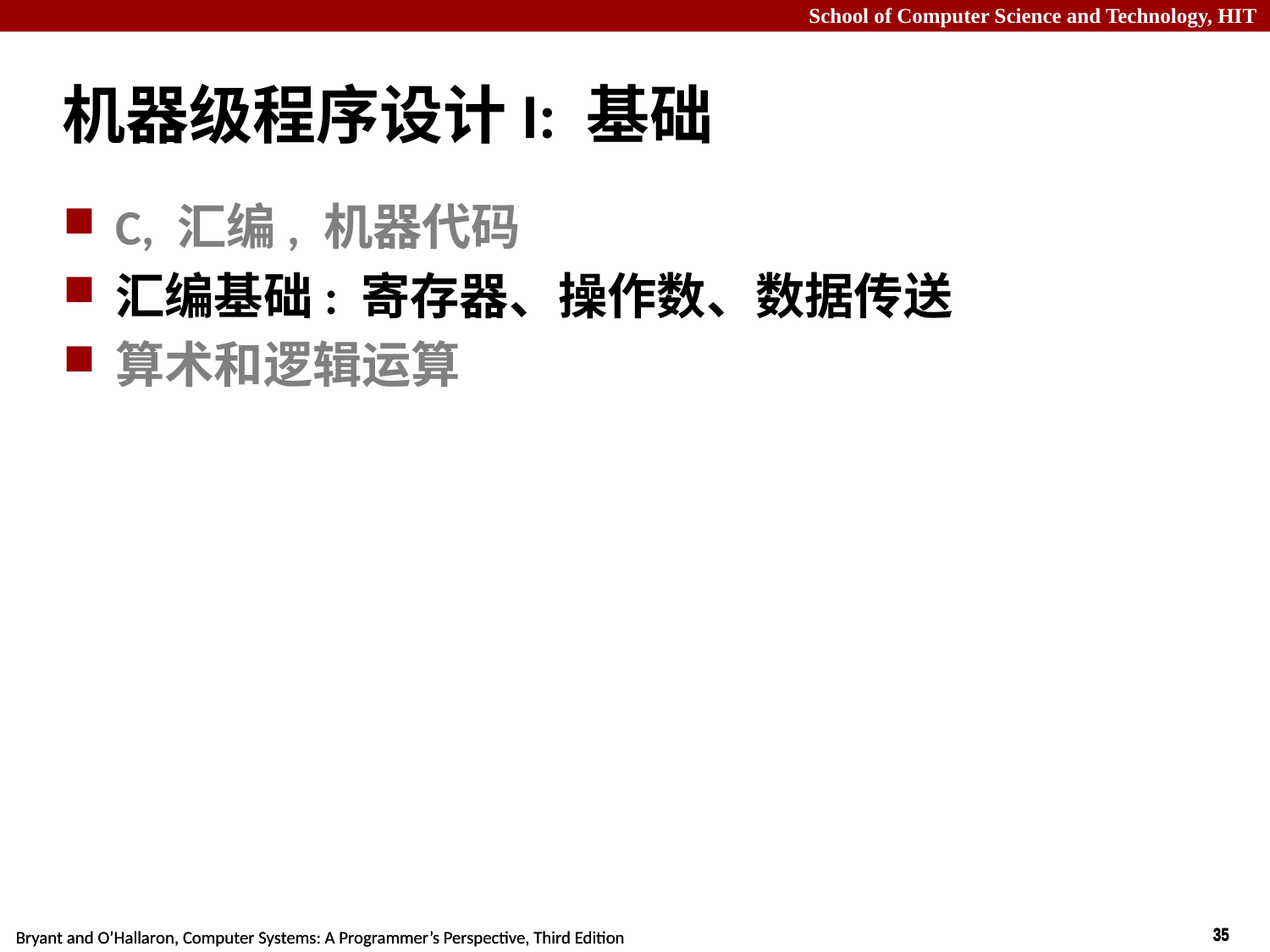

# 机器级程序设计I: 基础
C, 汇编, 机器代码
汇编基础: 寄存器、操作数、数据传送
算术和逻辑运算